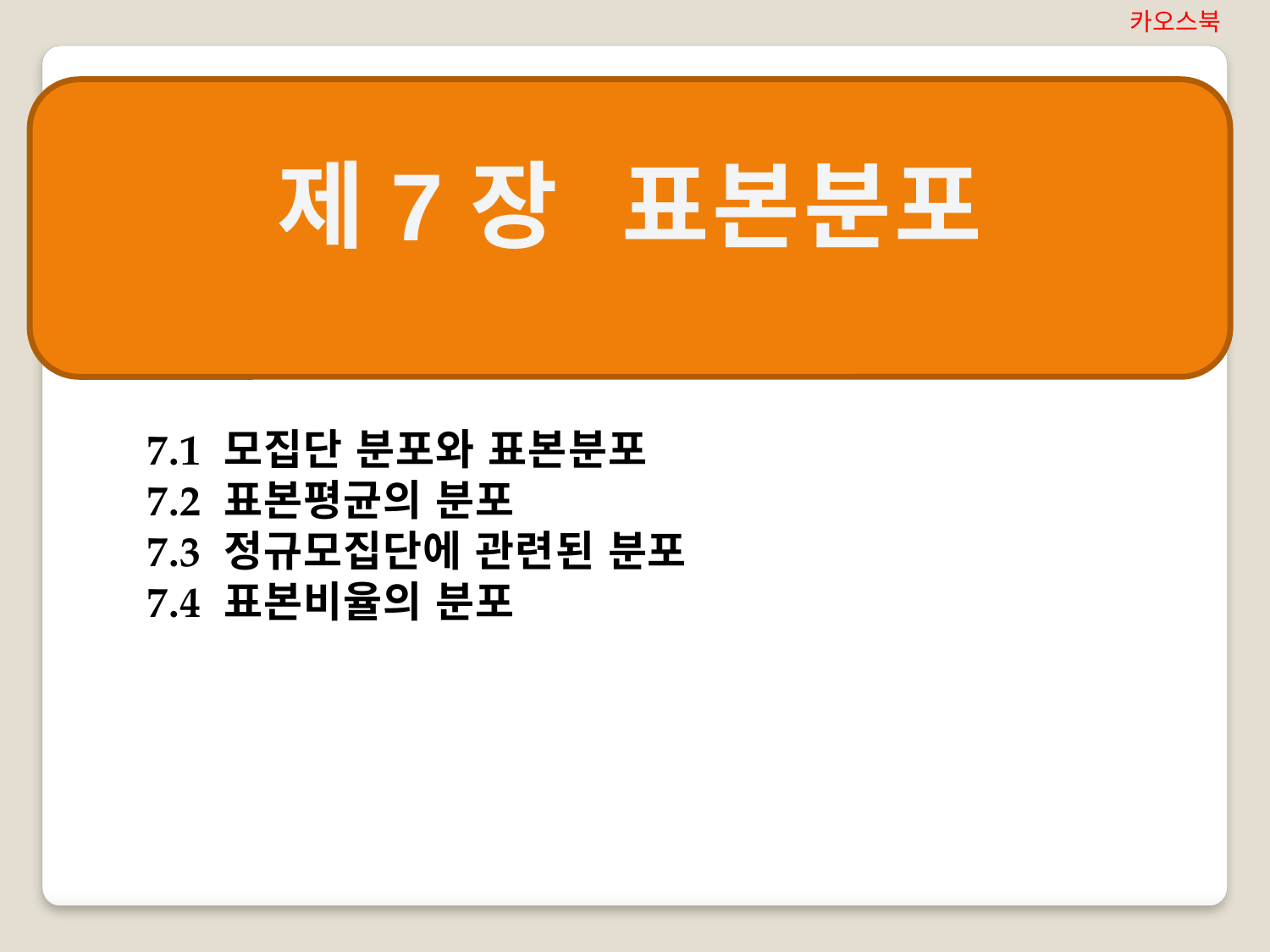

카오스북

제7장  표본분포
7.1 모집단 분포와 표본분포
7.2 표본평균의 분포
7.3 정규모집단에 관련된 분포
7.4 표본비율의 분포